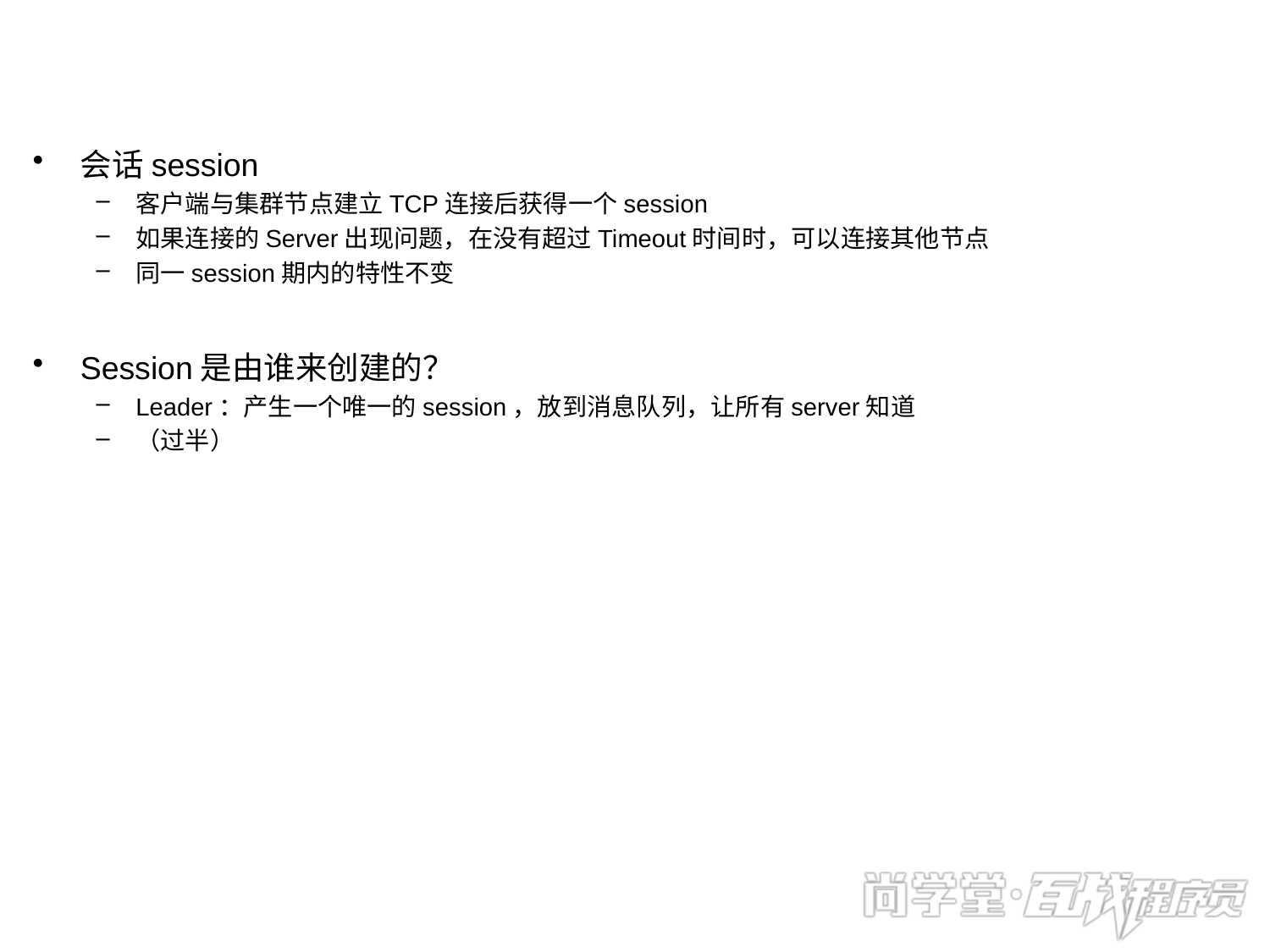

会话session
客户端与集群节点建立TCP连接后获得一个session
如果连接的Server出现问题，在没有超过Timeout时间时，可以连接其他节点
同一session期内的特性不变

Session是由谁来创建的？
Leader：产生一个唯一的session，放到消息队列，让所有server知道
（过半）